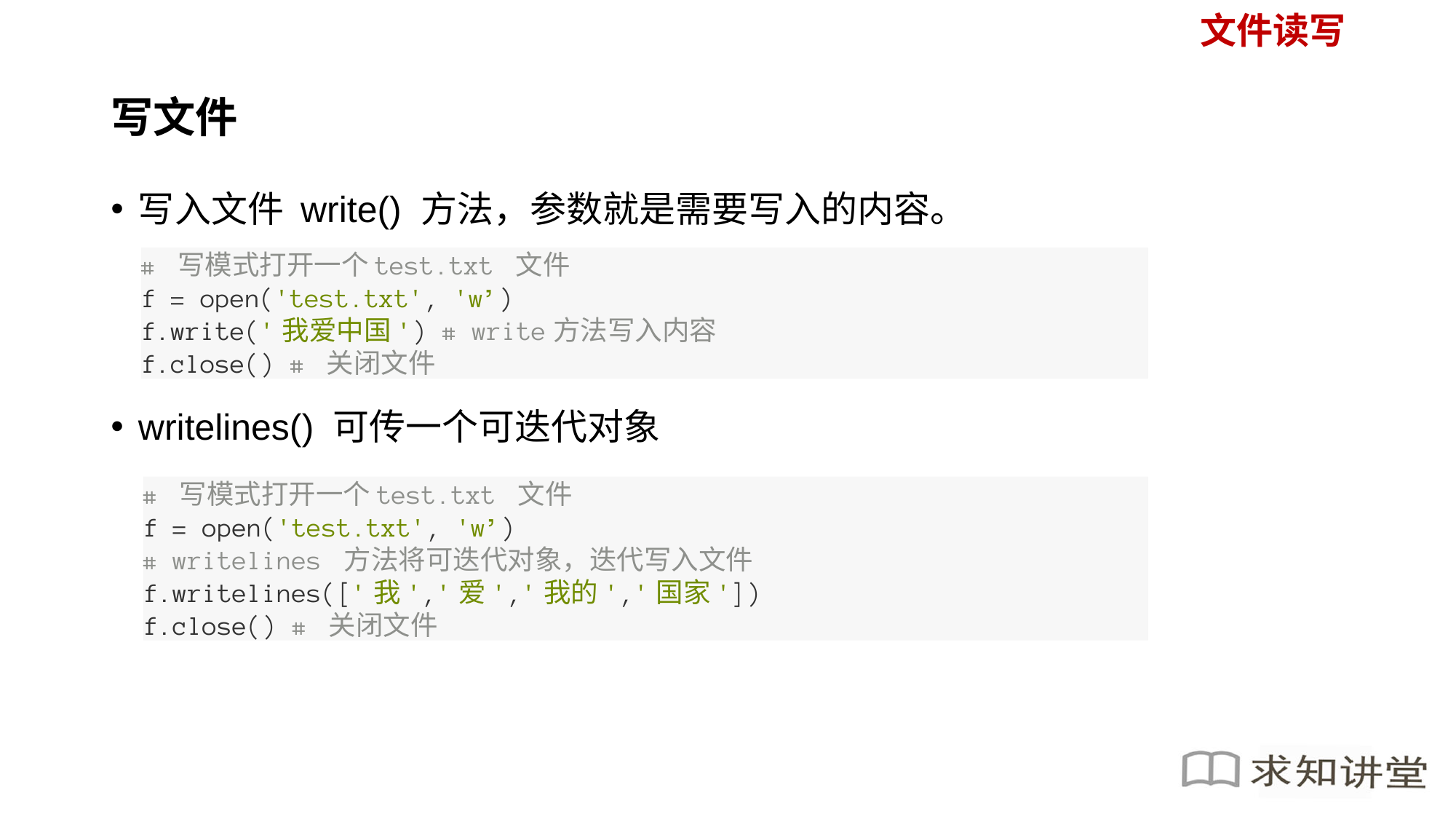

文件读写
# 写文件
写入文件 write() 方法，参数就是需要写入的内容。

writelines() 可传一个可迭代对象

# 写模式打开一个test.txt 文件
f = open('test.txt', 'w’)
f.write('我爱中国') # write方法写入内容
f.close() # 关闭文件
# 写模式打开一个test.txt 文件
f = open('test.txt', 'w’)
# writelines 方法将可迭代对象，迭代写入文件
f.writelines(['我','爱','我的','国家'])
f.close() # 关闭文件